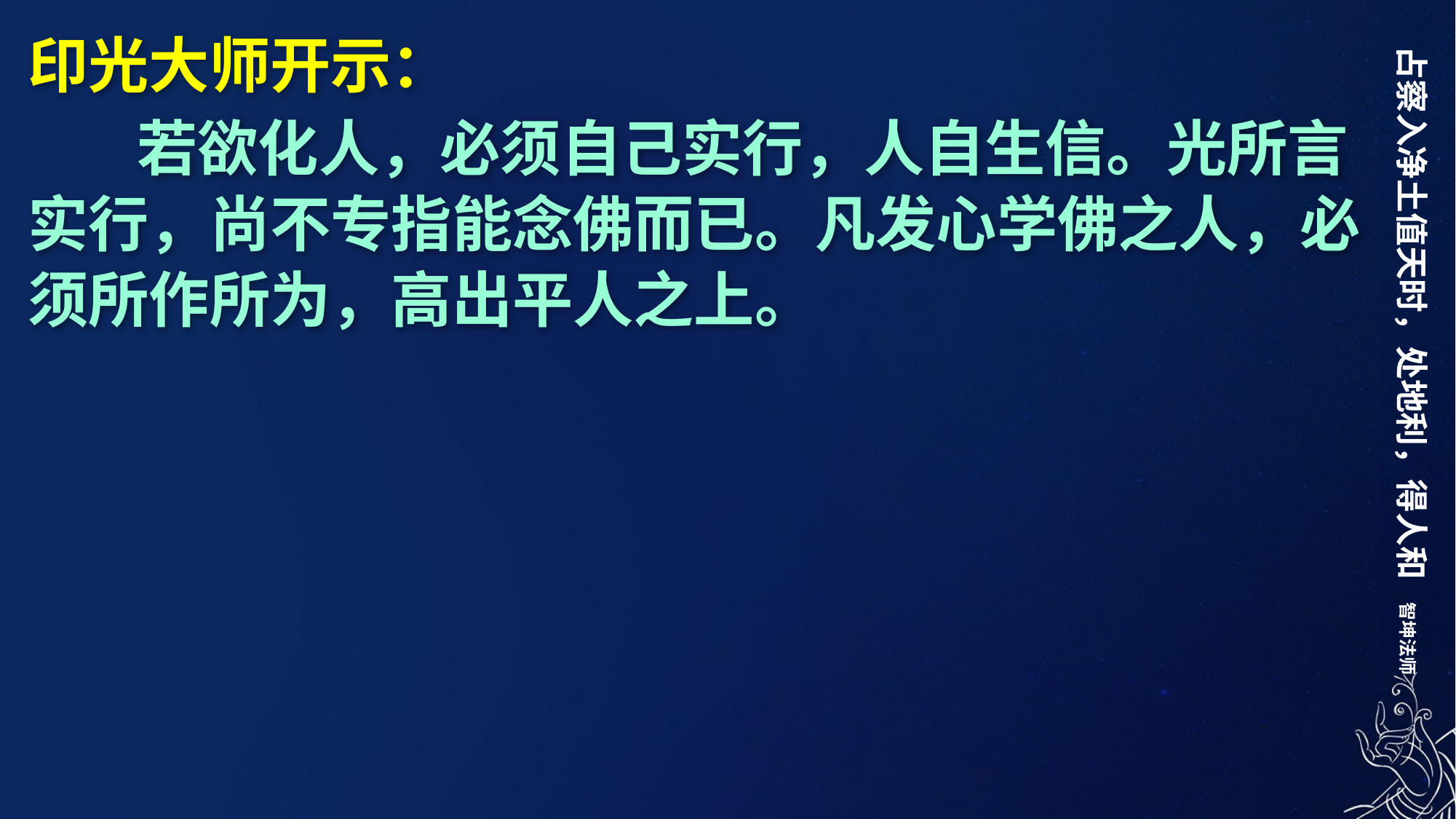

印光大师开示：
	若欲化人，必须自己实行，人自生信。光所言实行，尚不专指能念佛而已。凡发心学佛之人，必须所作所为，高出平人之上。